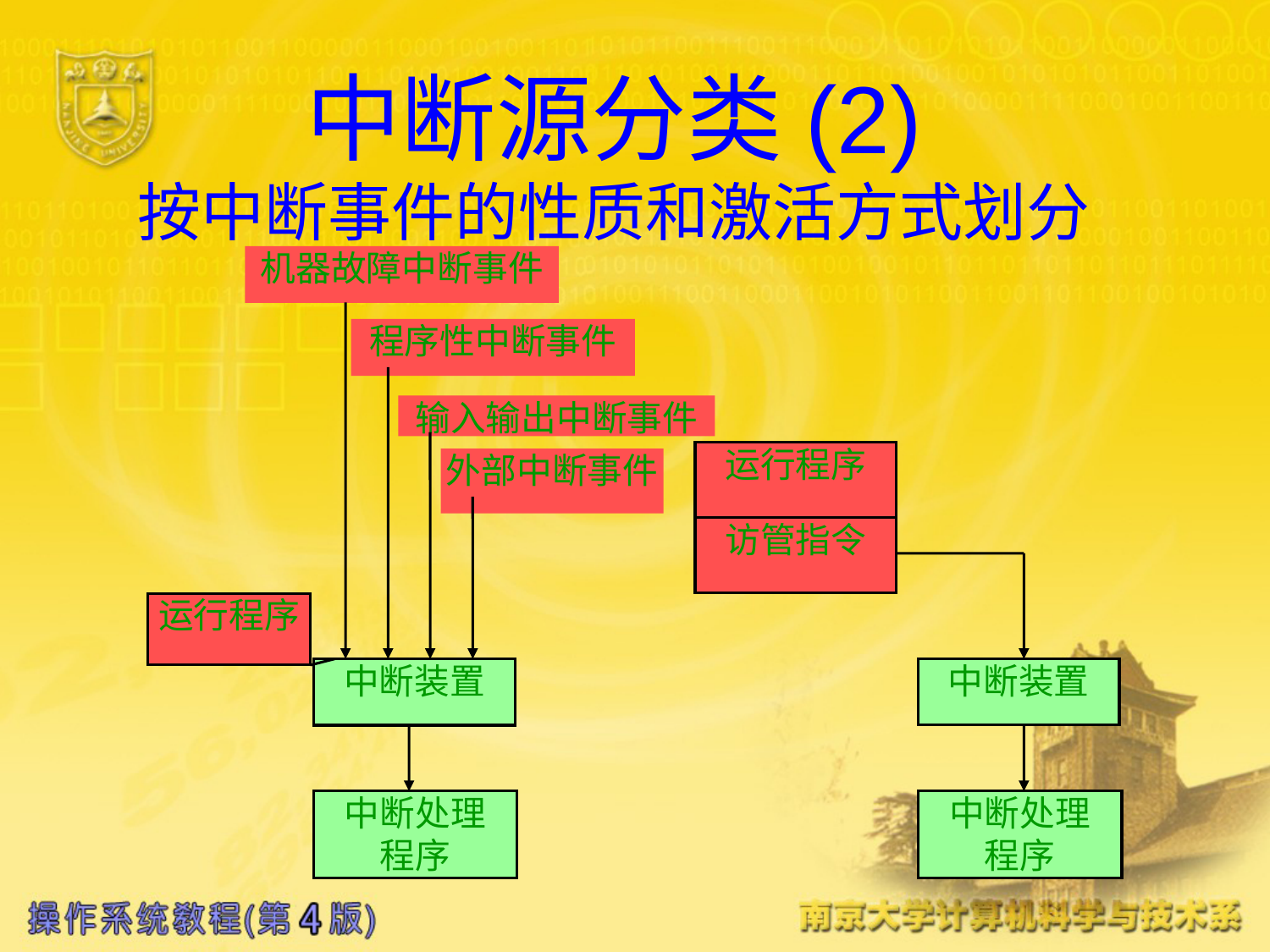

# 中断源分类(2) 按中断事件的性质和激活方式划分

机器故障中断事件

程序性中断事件

输入输出中断事件

运行程序
访管指令
外部中断事件

运行程序

中断装置
中断装置

中断处理
程序
中断处理
程序